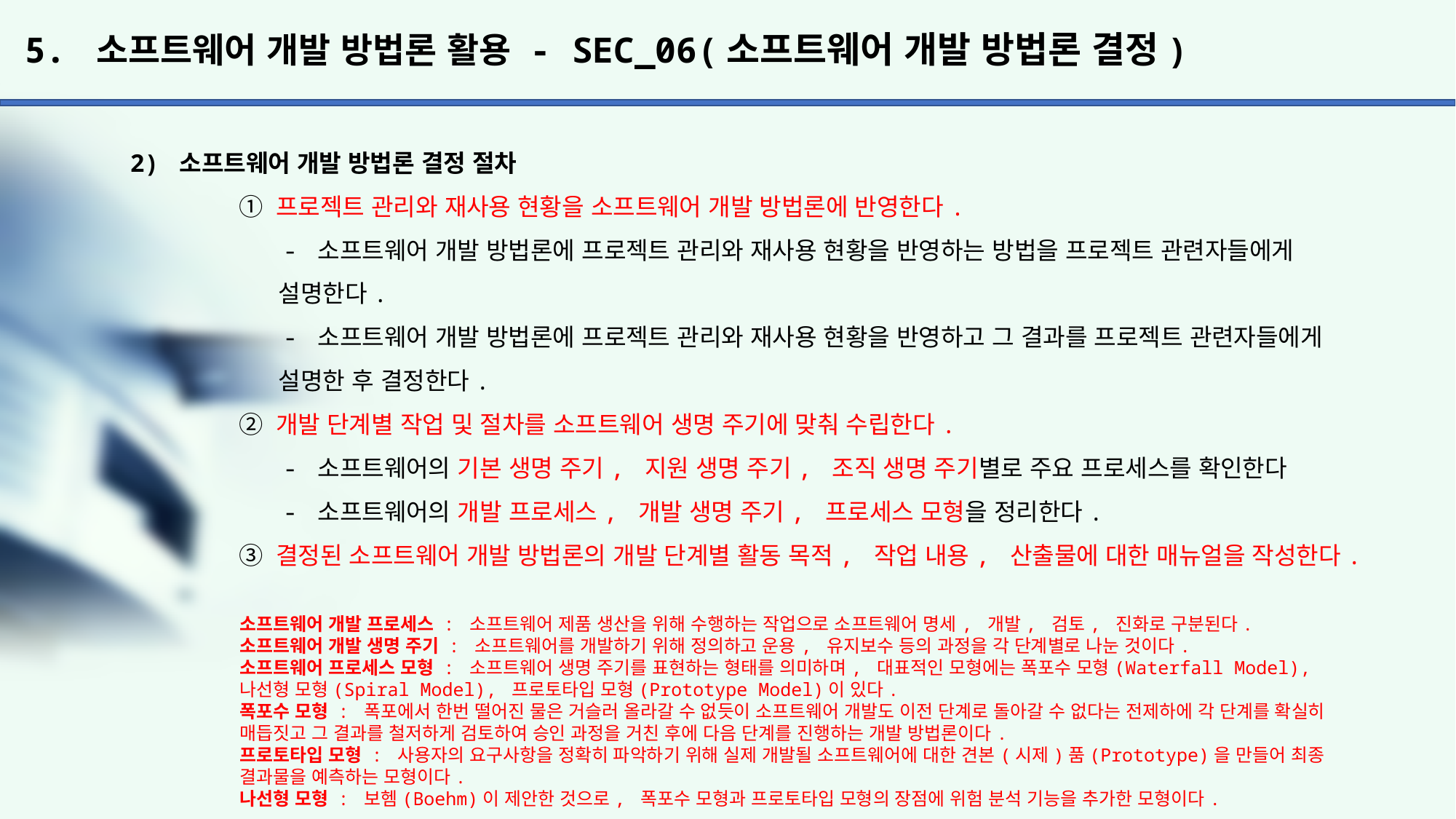

# 5. 소프트웨어 개발 방법론 활용 - SEC_06(소프트웨어 개발 방법론 결정)
2) 소프트웨어 개발 방법론 결정 절차
	① 프로젝트 관리와 재사용 현황을 소프트웨어 개발 방법론에 반영한다.
	   - 소프트웨어 개발 방법론에 프로젝트 관리와 재사용 현황을 반영하는 방법을 프로젝트 관련자들에게
	     설명한다.
	   - 소프트웨어 개발 방법론에 프로젝트 관리와 재사용 현황을 반영하고 그 결과를 프로젝트 관련자들에게
	     설명한 후 결정한다.
	② 개발 단계별 작업 및 절차를 소프트웨어 생명 주기에 맞춰 수립한다.
	   - 소프트웨어의 기본 생명 주기, 지원 생명 주기, 조직 생명 주기별로 주요 프로세스를 확인한다
	   - 소프트웨어의 개발 프로세스, 개발 생명 주기, 프로세스 모형을 정리한다.
	③ 결정된 소프트웨어 개발 방법론의 개발 단계별 활동 목적, 작업 내용, 산출물에 대한 매뉴얼을 작성한다.
소프트웨어 개발 프로세스 : 소프트웨어 제품 생산을 위해 수행하는 작업으로 소프트웨어 명세, 개발, 검토, 진화로 구분된다.
소프트웨어 개발 생명 주기 : 소프트웨어를 개발하기 위해 정의하고 운용, 유지보수 등의 과정을 각 단계별로 나눈 것이다.
소프트웨어 프로세스 모형 : 소프트웨어 생명 주기를 표현하는 형태를 의미하며, 대표적인 모형에는 폭포수 모형(Waterfall Model),  나선형 모형(Spiral Model), 프로토타입 모형(Prototype Model)이 있다.
폭포수 모형 : 폭포에서 한번 떨어진 물은 거슬러 올라갈 수 없듯이 소프트웨어 개발도 이전 단계로 돌아갈 수 없다는 전제하에 각 단계를 확실히 매듭짓고 그 결과를 철저하게 검토하여 승인 과정을 거친 후에 다음 단계를 진행하는 개발 방법론이다.
프로토타입 모형 : 사용자의 요구사항을 정확히 파악하기 위해 실제 개발될 소프트웨어에 대한 견본(시제)품(Prototype)을 만들어 최종 결과물을 예측하는 모형이다.
나선형 모형 : 보헴(Boehm)이 제안한 것으로, 폭포수 모형과 프로토타입 모형의 장점에 위험 분석 기능을 추가한 모형이다.